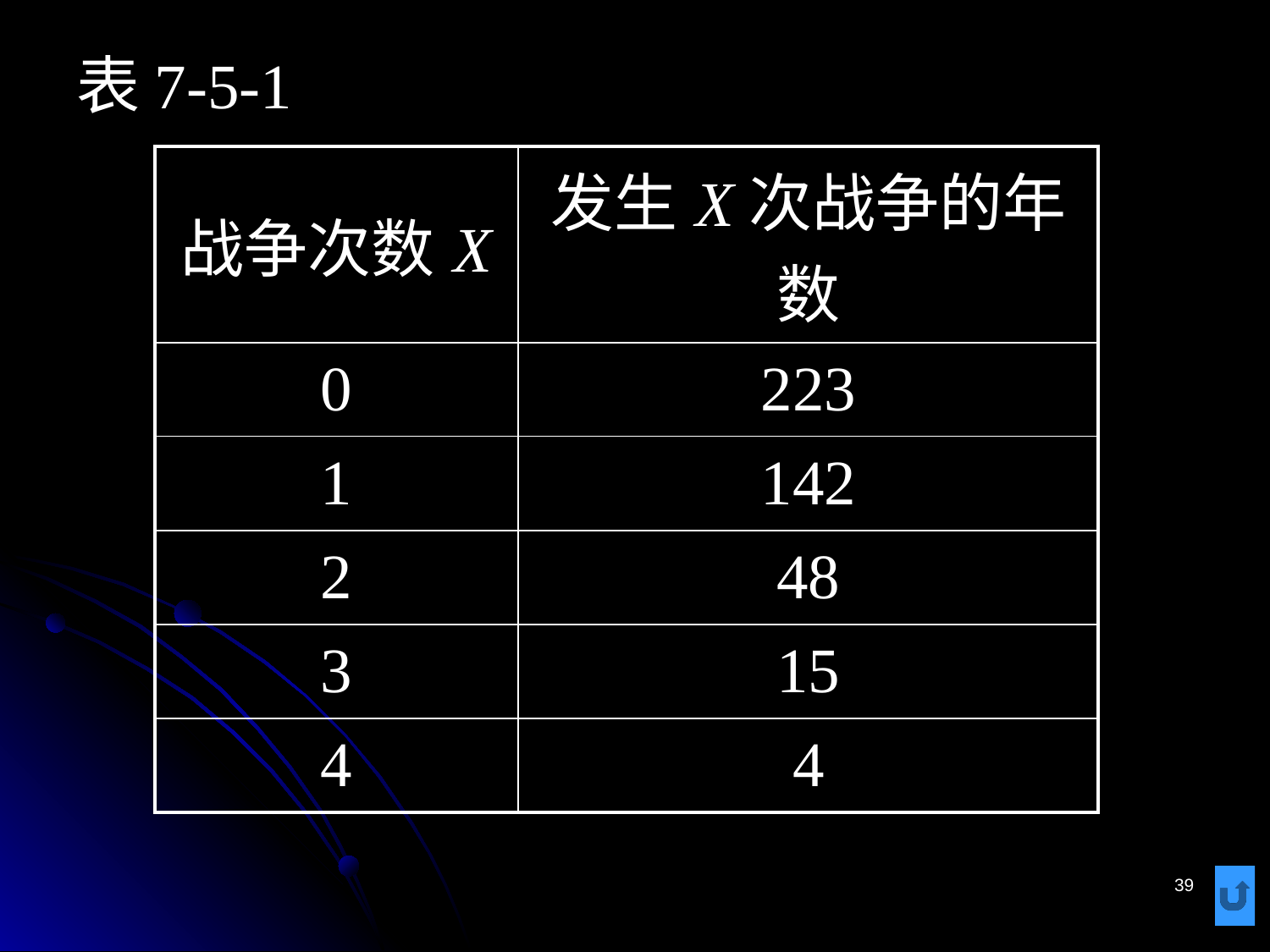

# 表7-5-1
| 战争次数X | 发生X次战争的年数 |
| --- | --- |
| 0 | 223 |
| 1 | 142 |
| 2 | 48 |
| 3 | 15 |
| 4 | 4 |
39